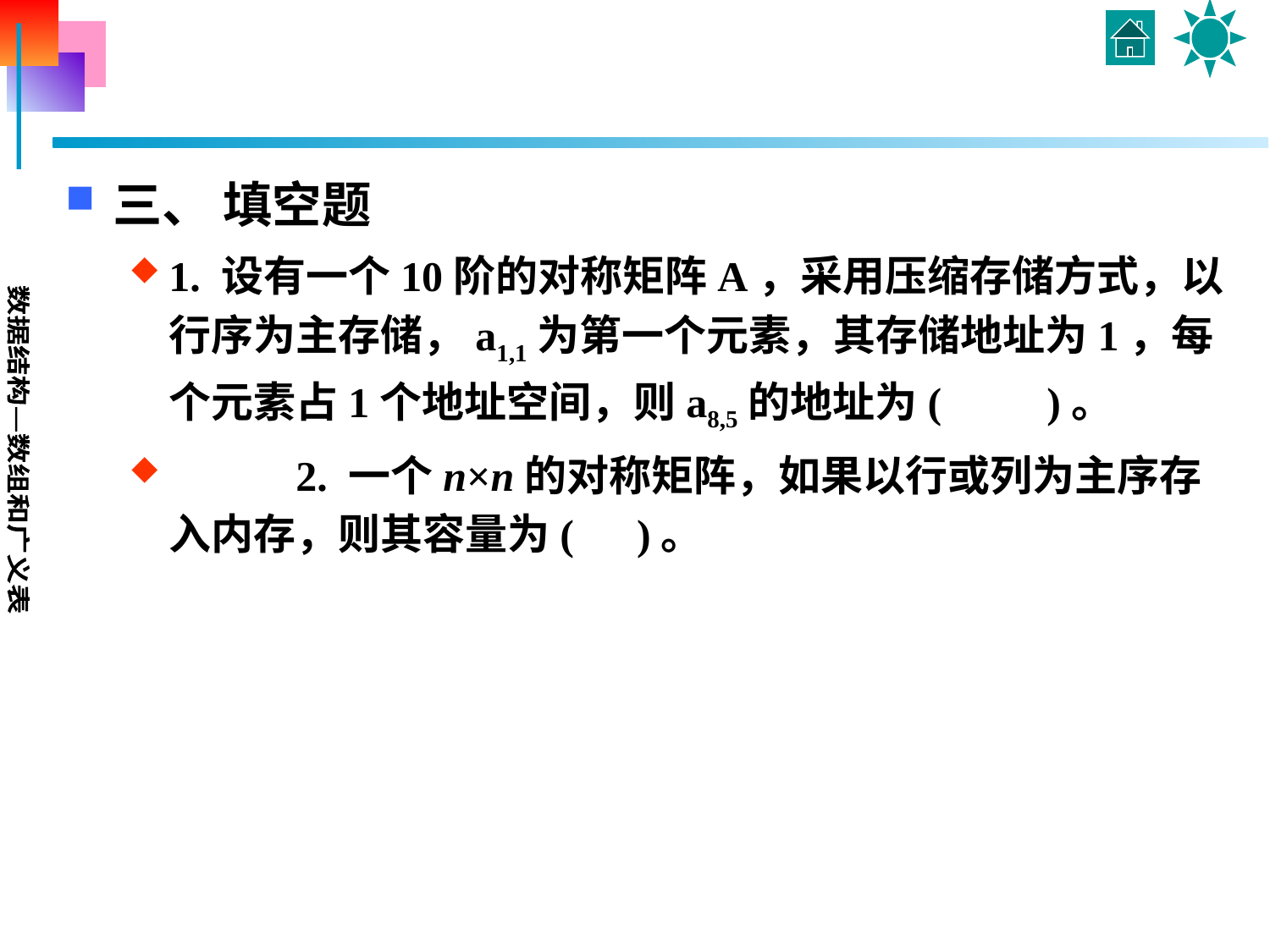

#
三、 填空题
1. 设有一个10阶的对称矩阵A，采用压缩存储方式，以行序为主存储，a1,1为第一个元素，其存储地址为1，每个元素占1个地址空间，则a8,5的地址为(　　)。
	2. 一个n×n的对称矩阵，如果以行或列为主序存入内存，则其容量为(　)。
88